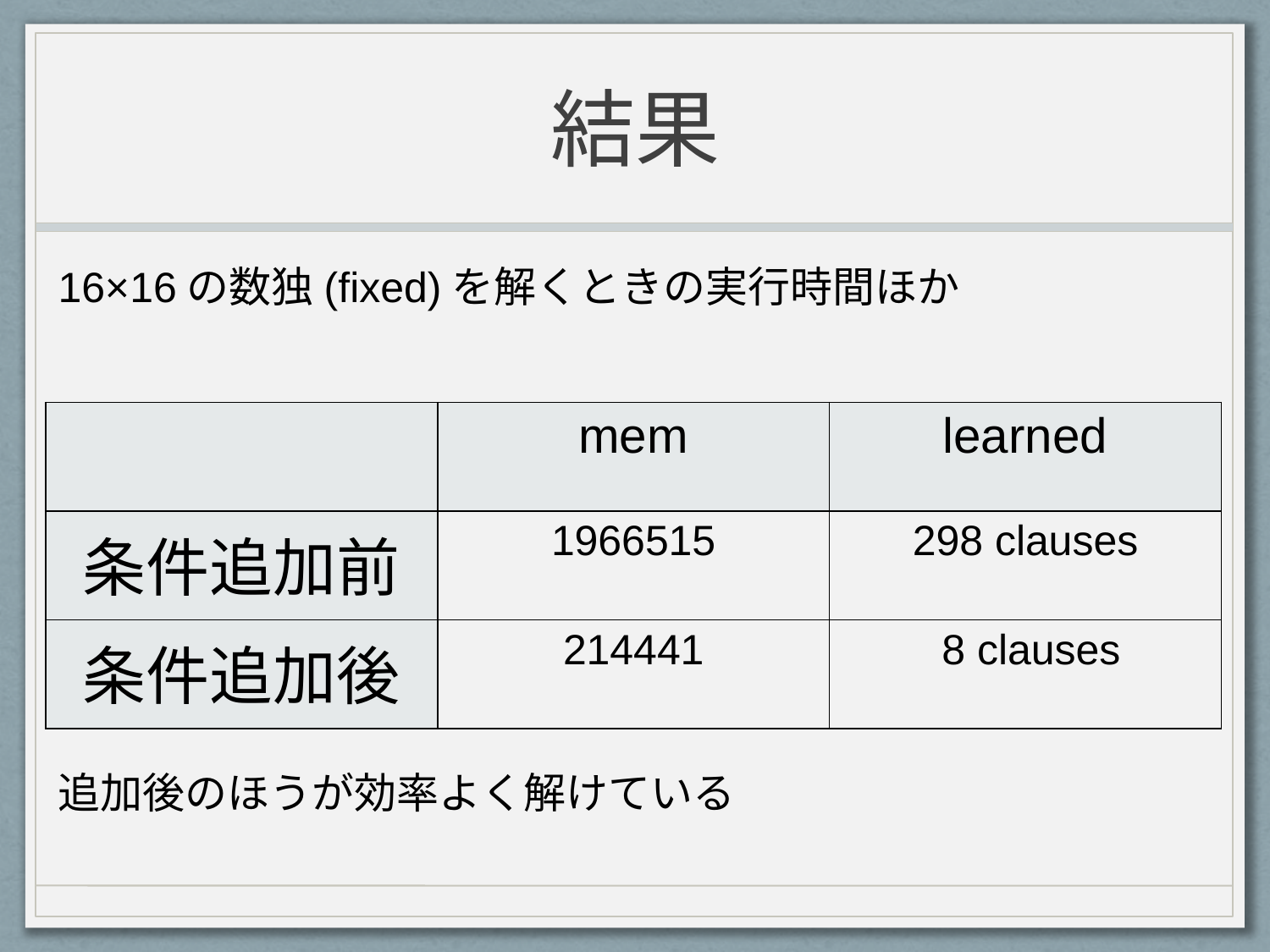

# 結果
16×16の数独(fixed)を解くときの実行時間ほか
|  | mem | learned |
| --- | --- | --- |
| 条件追加前 | 1966515 | 298 clauses |
| 条件追加後 | 214441 | 8 clauses |
追加後のほうが効率よく解けている